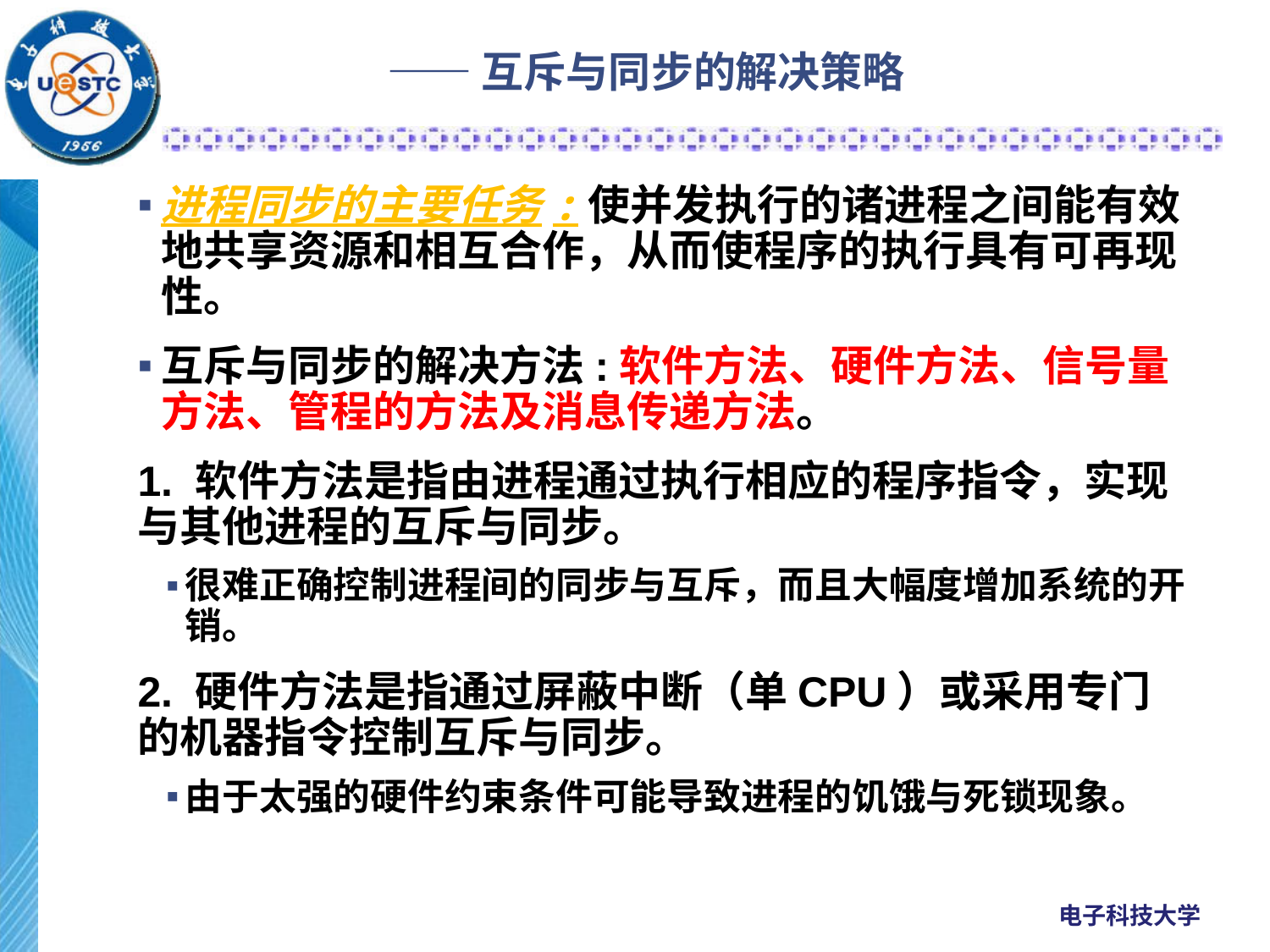

# ——互斥与同步的解决策略
进程同步的主要任务:使并发执行的诸进程之间能有效地共享资源和相互合作，从而使程序的执行具有可再现性。
互斥与同步的解决方法:软件方法、硬件方法、信号量方法、管程的方法及消息传递方法。
1. 软件方法是指由进程通过执行相应的程序指令，实现与其他进程的互斥与同步。
很难正确控制进程间的同步与互斥，而且大幅度增加系统的开销。
2. 硬件方法是指通过屏蔽中断（单CPU）或采用专门的机器指令控制互斥与同步。
由于太强的硬件约束条件可能导致进程的饥饿与死锁现象。